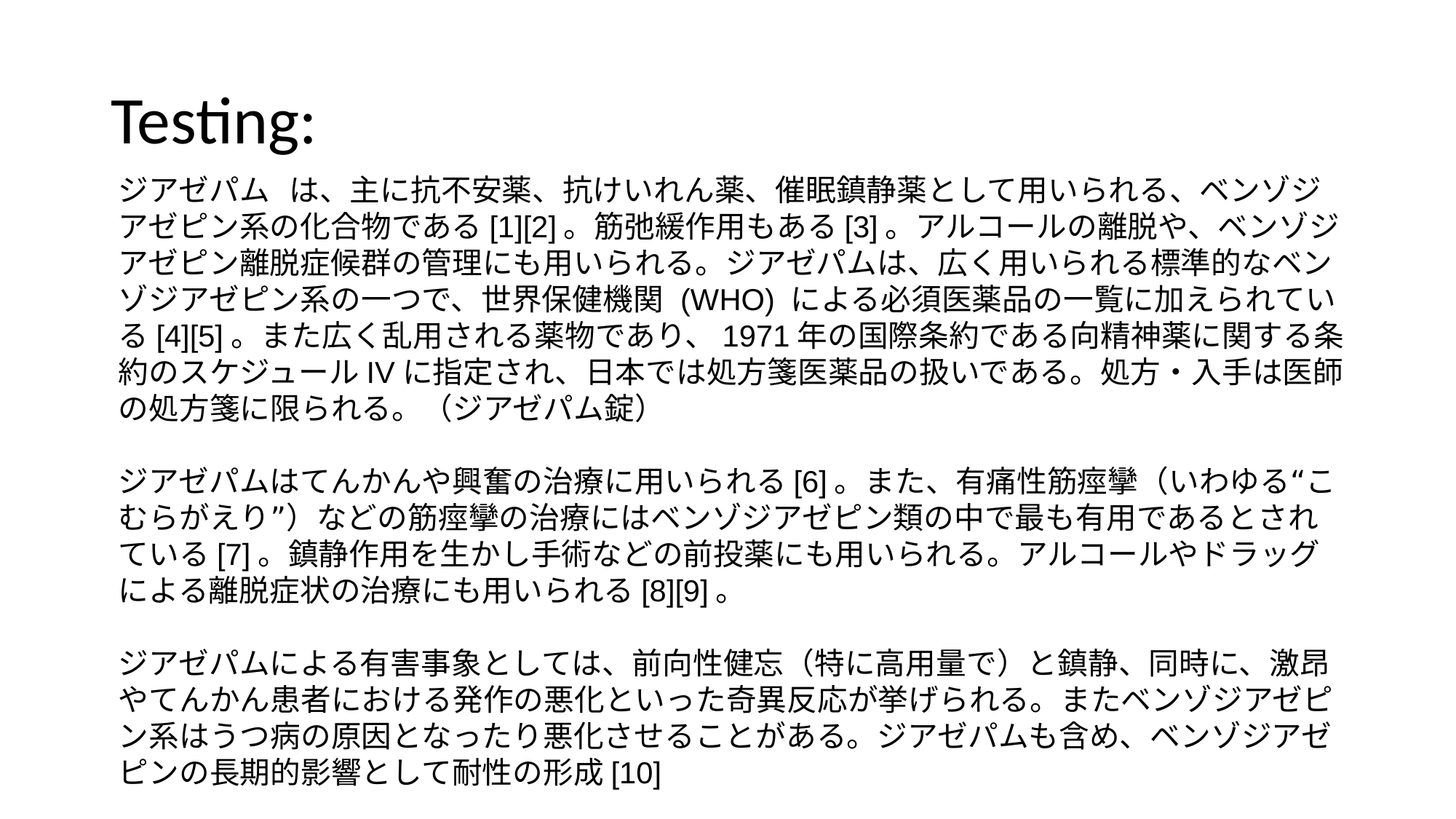

Testing:
ジアゼパム  は、主に抗不安薬、抗けいれん薬、催眠鎮静薬として用いられる、ベンゾジアゼピン系の化合物である[1][2]。筋弛緩作用もある[3]。アルコールの離脱や、ベンゾジアゼピン離脱症候群の管理にも用いられる。ジアゼパムは、広く用いられる標準的なベンゾジアゼピン系の一つで、世界保健機関 (WHO) による必須医薬品の一覧に加えられている[4][5]。また広く乱用される薬物であり、1971年の国際条約である向精神薬に関する条約のスケジュールIVに指定され、日本では処方箋医薬品の扱いである。処方・入手は医師の処方箋に限られる。（ジアゼパム錠）

ジアゼパムはてんかんや興奮の治療に用いられる[6]。また、有痛性筋痙攣（いわゆる“こむらがえり”）などの筋痙攣の治療にはベンゾジアゼピン類の中で最も有用であるとされている[7]。鎮静作用を生かし手術などの前投薬にも用いられる。アルコールやドラッグによる離脱症状の治療にも用いられる[8][9]。

ジアゼパムによる有害事象としては、前向性健忘（特に高用量で）と鎮静、同時に、激昂やてんかん患者における発作の悪化といった奇異反応が挙げられる。またベンゾジアゼピン系はうつ病の原因となったり悪化させることがある。ジアゼパムも含め、ベンゾジアゼピンの長期的影響として耐性の形成[10]